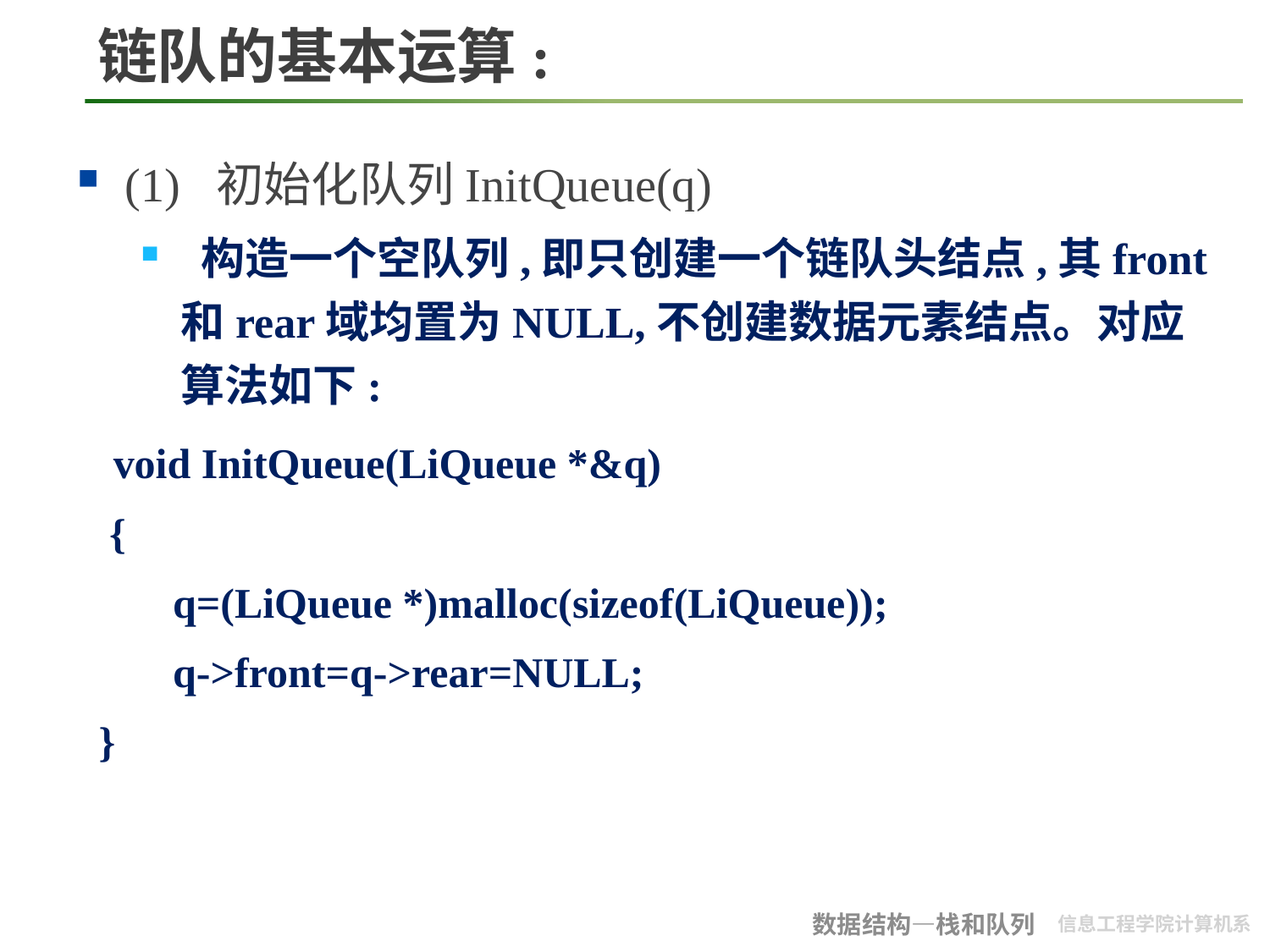

# 链队的基本运算:
(1)  初始化队列InitQueue(q)
 构造一个空队列,即只创建一个链队头结点,其front和rear域均置为NULL,不创建数据元素结点。对应算法如下:
   void InitQueue(LiQueue *&q)
   {
         q=(LiQueue *)malloc(sizeof(LiQueue));
         q->front=q->rear=NULL;
  }